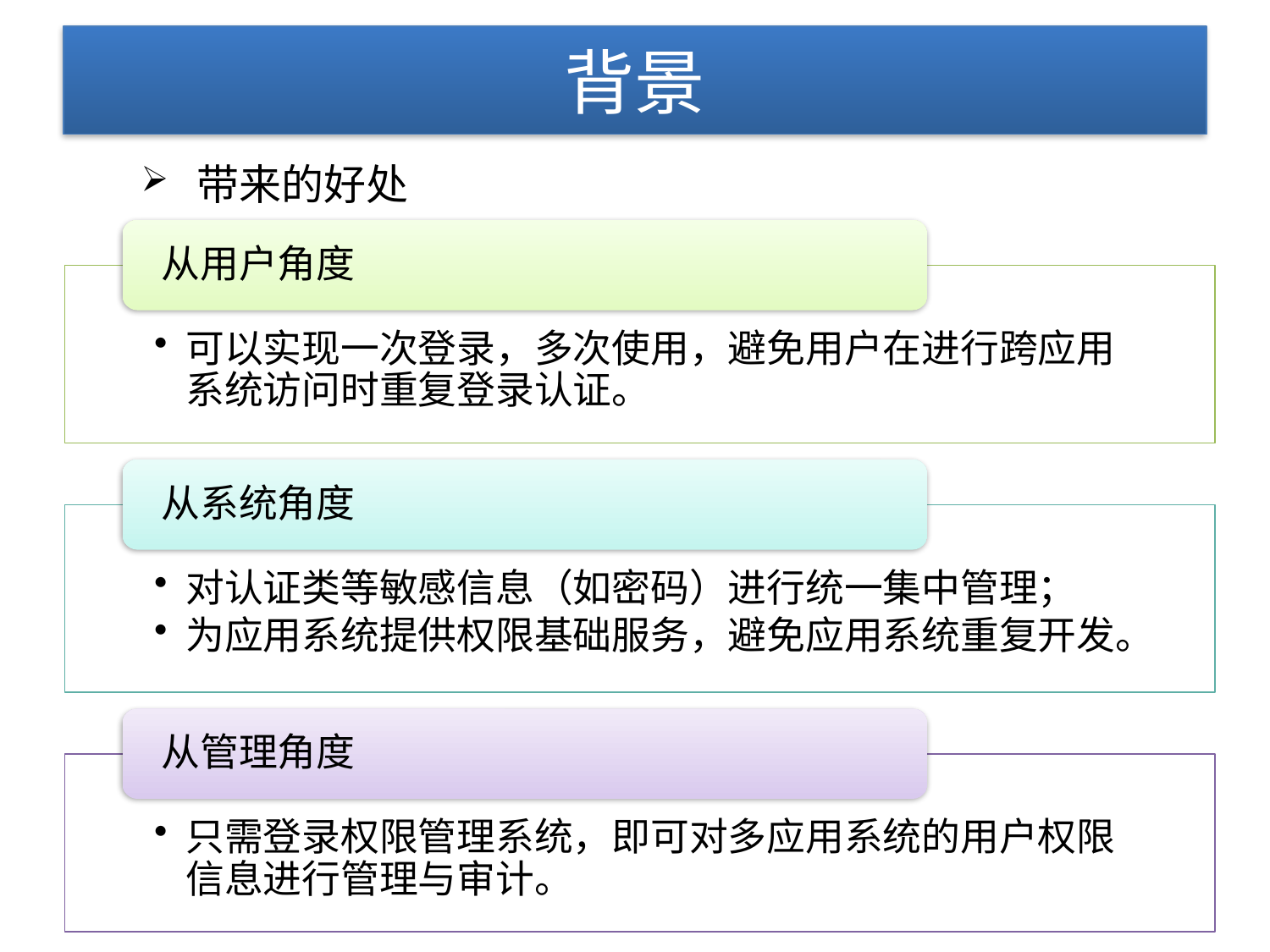

# 背景
 带来的好处

可以实现一次登录，多次使用，避免用户在进行跨应用系统访问时重复登录认证。
从用户角度
对认证类等敏感信息（如密码）进行统一集中管理；
为应用系统提供权限基础服务，避免应用系统重复开发。
从系统角度
只需登录权限管理系统，即可对多应用系统的用户权限信息进行管理与审计。
从管理角度